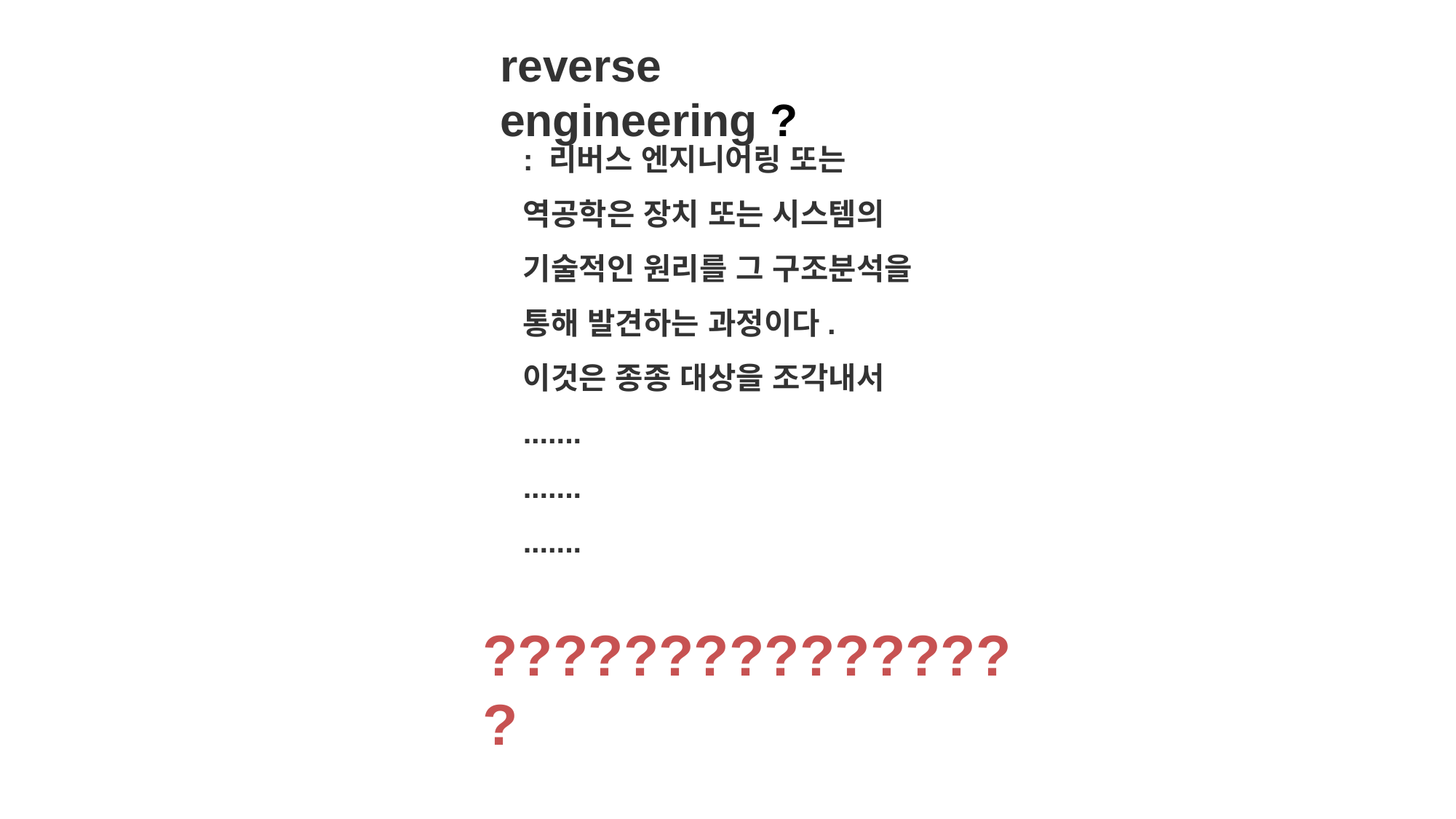

reverse engineering ?
: 리버스 엔지니어링 또는
역공학은 장치 또는 시스템의
기술적인 원리를 그 구조분석을
통해 발견하는 과정이다.
이것은 종종 대상을 조각내서
.......
.......
.......
????????????????